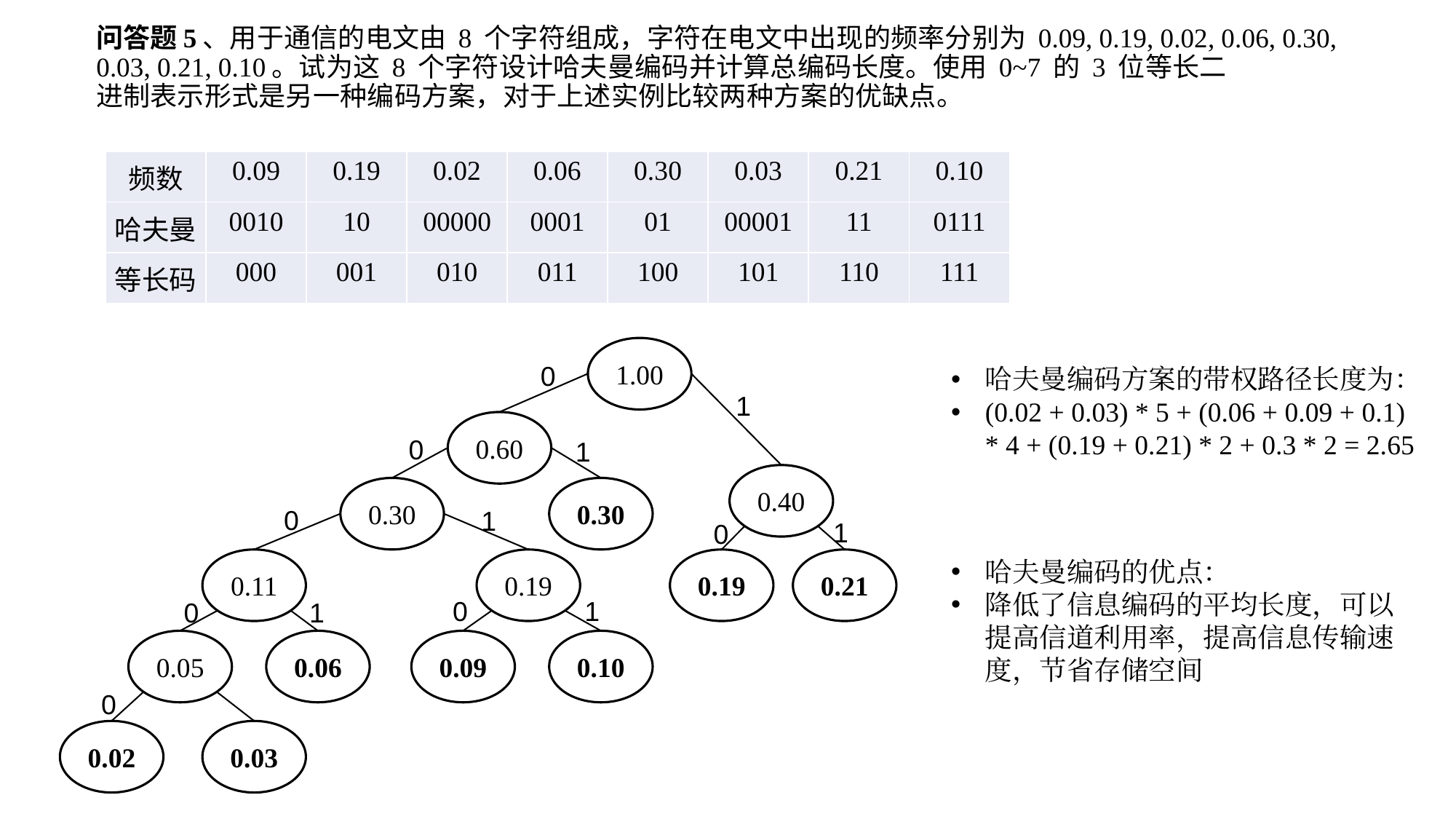

# 问答题5、用于通信的电文由 8 个字符组成，字符在电文中出现的频率分别为 0.09, 0.19, 0.02, 0.06, 0.30, 0.03, 0.21, 0.10。试为这 8 个字符设计哈夫曼编码并计算总编码长度。使用 0~7 的 3 位等长二 进制表示形式是另一种编码方案，对于上述实例比较两种方案的优缺点。
| 频数 | 0.09 | 0.19 | 0.02 | 0.06 | 0.30 | 0.03 | 0.21 | 0.10 |
| --- | --- | --- | --- | --- | --- | --- | --- | --- |
| 哈夫曼 | 0010 | 10 | 00000 | 0001 | 01 | 00001 | 11 | 0111 |
| 等长码 | 000 | 001 | 010 | 011 | 100 | 101 | 110 | 111 |
1.00
0
哈夫曼编码方案的带权路径长度为：
(0.02 + 0.03) * 5 + (0.06 + 0.09 + 0.1) * 4 + (0.19 + 0.21) * 2 + 0.3 * 2 = 2.65
1
0.60
0
1
0.40
0.30
0.30
0
1
1
0
0.11
0.19
0.19
0.21
哈夫曼编码的优点：
降低了信息编码的平均长度，可以提高信道利用率，提高信息传输速度，节省存储空间
0
1
0
1
0.05
0.06
0.09
0.10
0
0.02
0.03